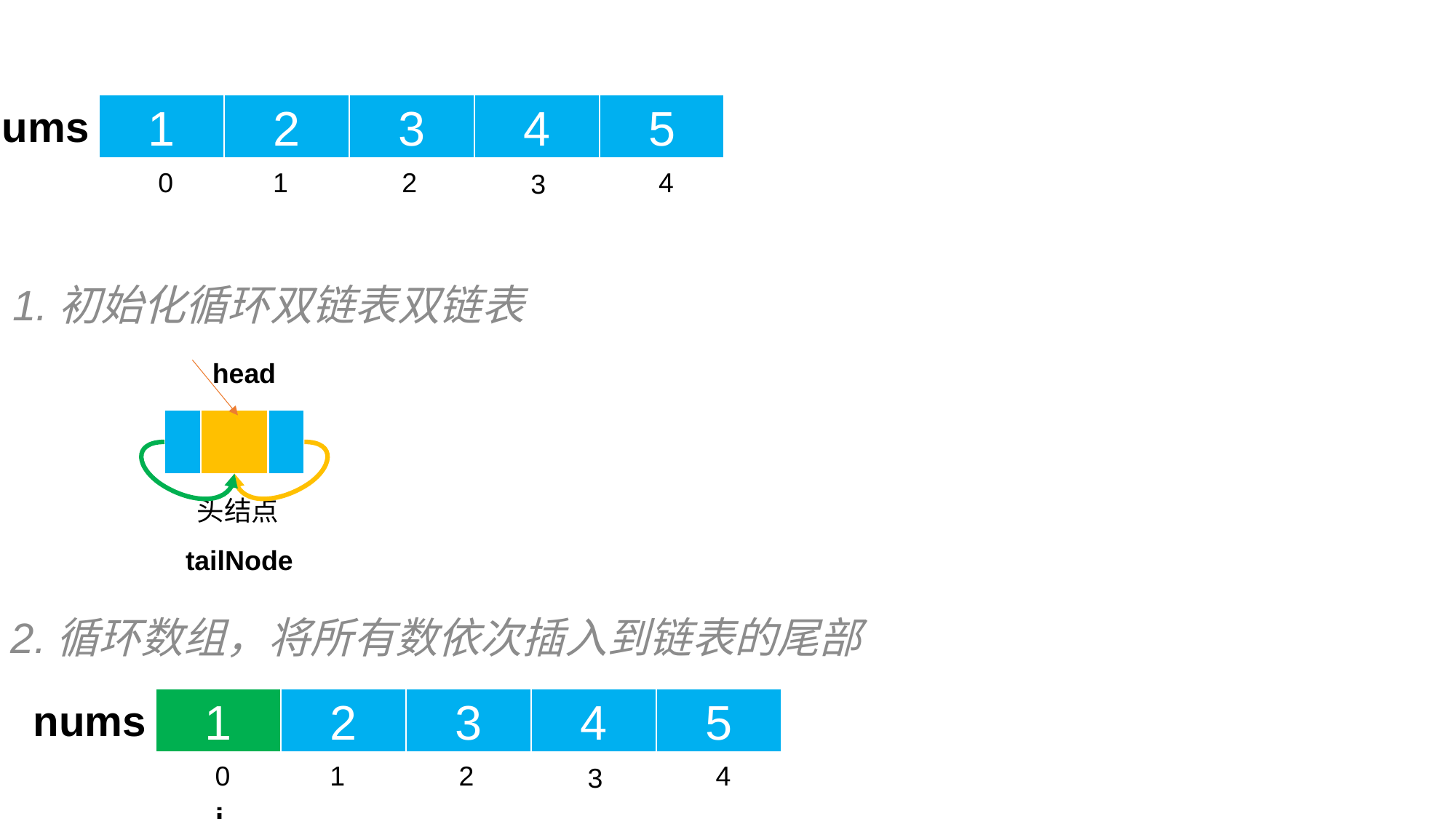

nums
1
2
3
4
5

0
1
2
4
3
1.初始化循环双链表双链表
head

头结点
tailNode
2.循环数组，将所有数依次插入到链表的尾部
nums
1
2
3
4
5

0
1
2
4
3
i
head

1

头结点
tailNode

nums
1
2
3
4
5

0
1
2
4
3
i
head

1

2

tailNode
头结点

nums
1
2
3
4
5

0
1
2
4
3
i
head

1

2

3

tailNode
头结点

nums
1
2
3
4
5

0
1
2
4
3
i
head

1

2

3

4

头结点
tailNode

nums
1
2
3
4
5

0
1
2
4
3
i
head

1

2

3

5

4

tailNode
头结点

nums
1
2
3
4
5

0
1
2
4
3
i=5
head

1

2

3

5

4

头结点
tailNode